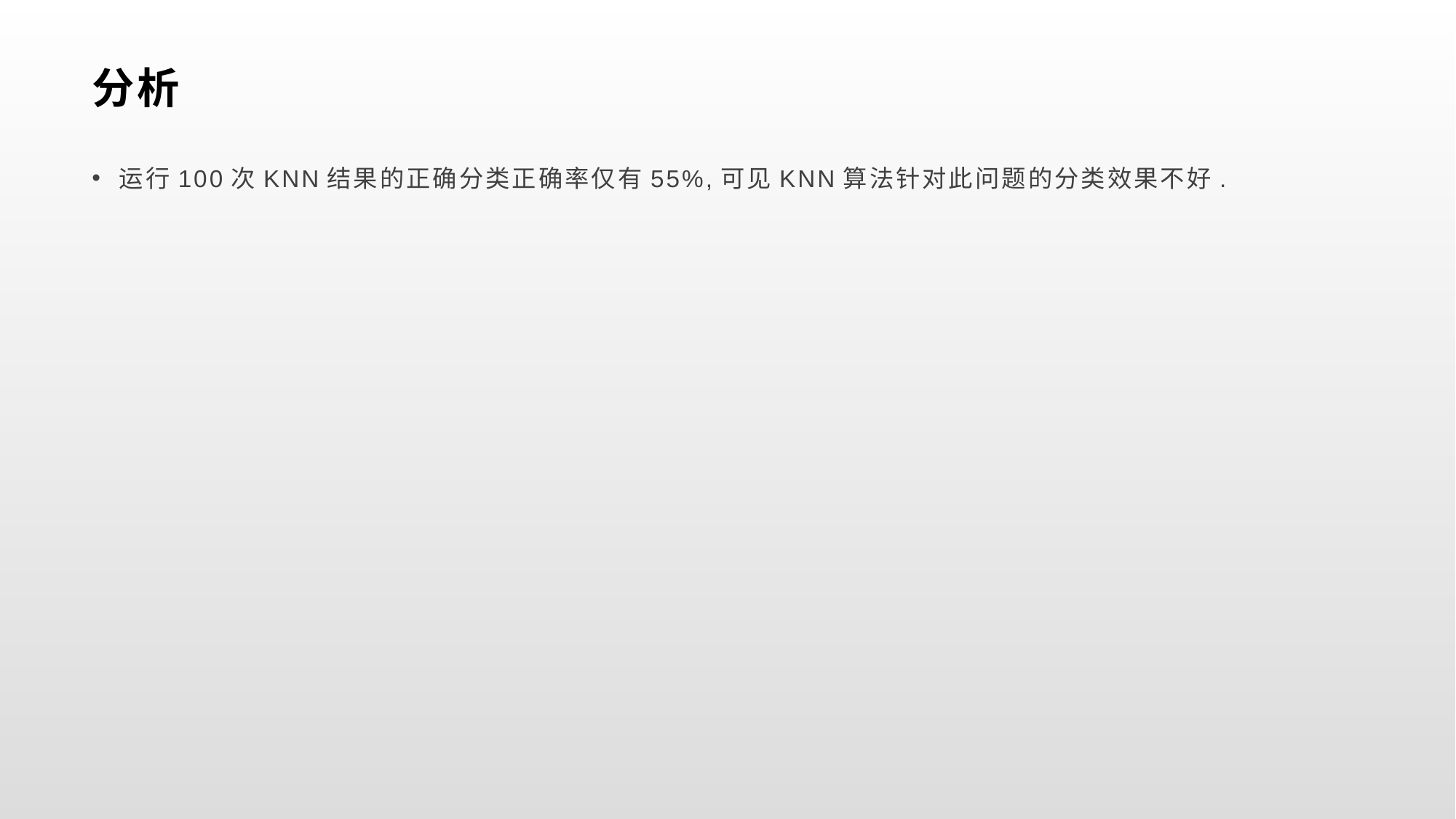

# 分析
运行100次KNN结果的正确分类正确率仅有55%,可见KNN算法针对此问题的分类效果不好.